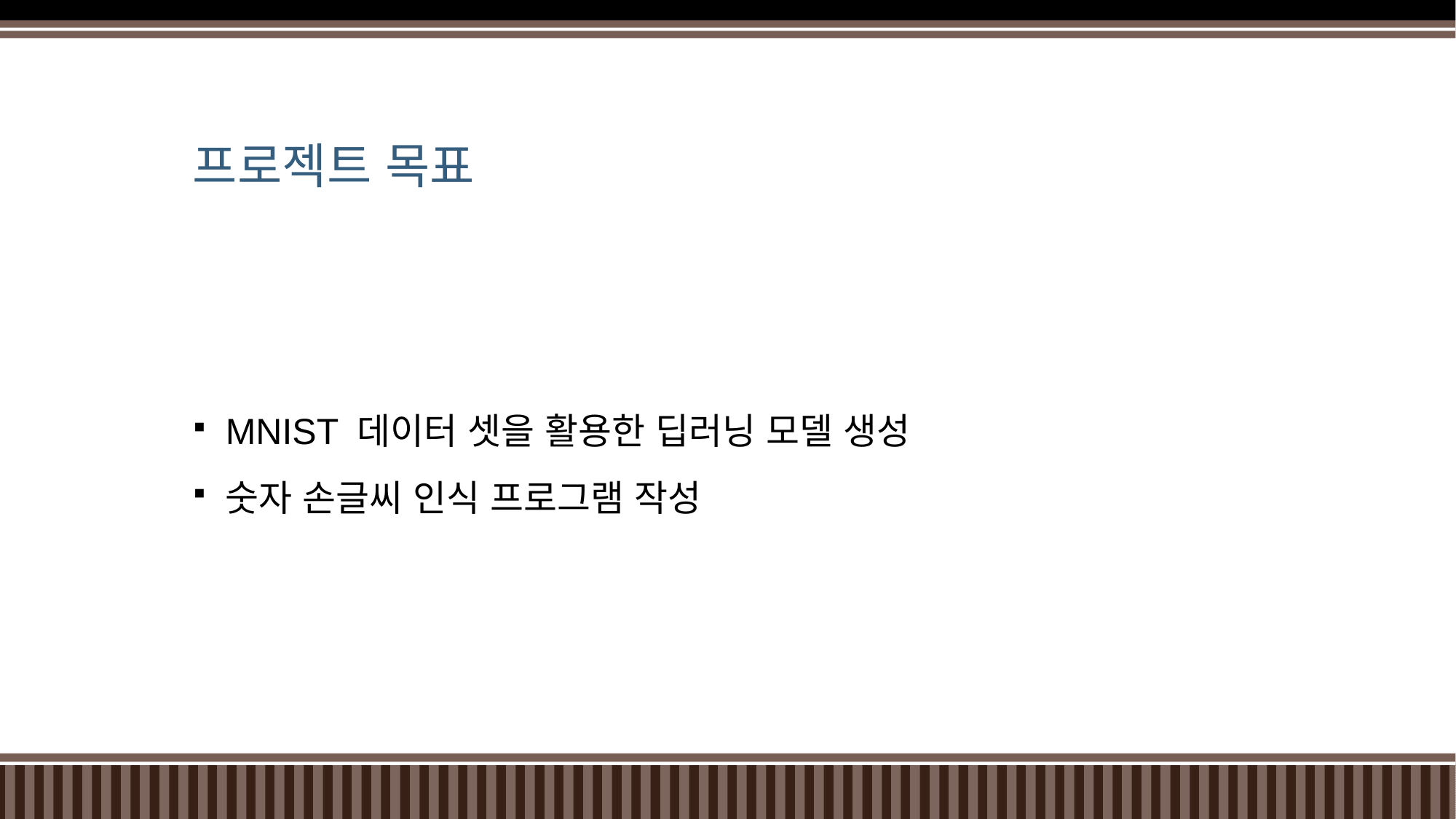

# 프로젝트 목표
MNIST 데이터 셋을 활용한 딥러닝 모델 생성
숫자 손글씨 인식 프로그램 작성